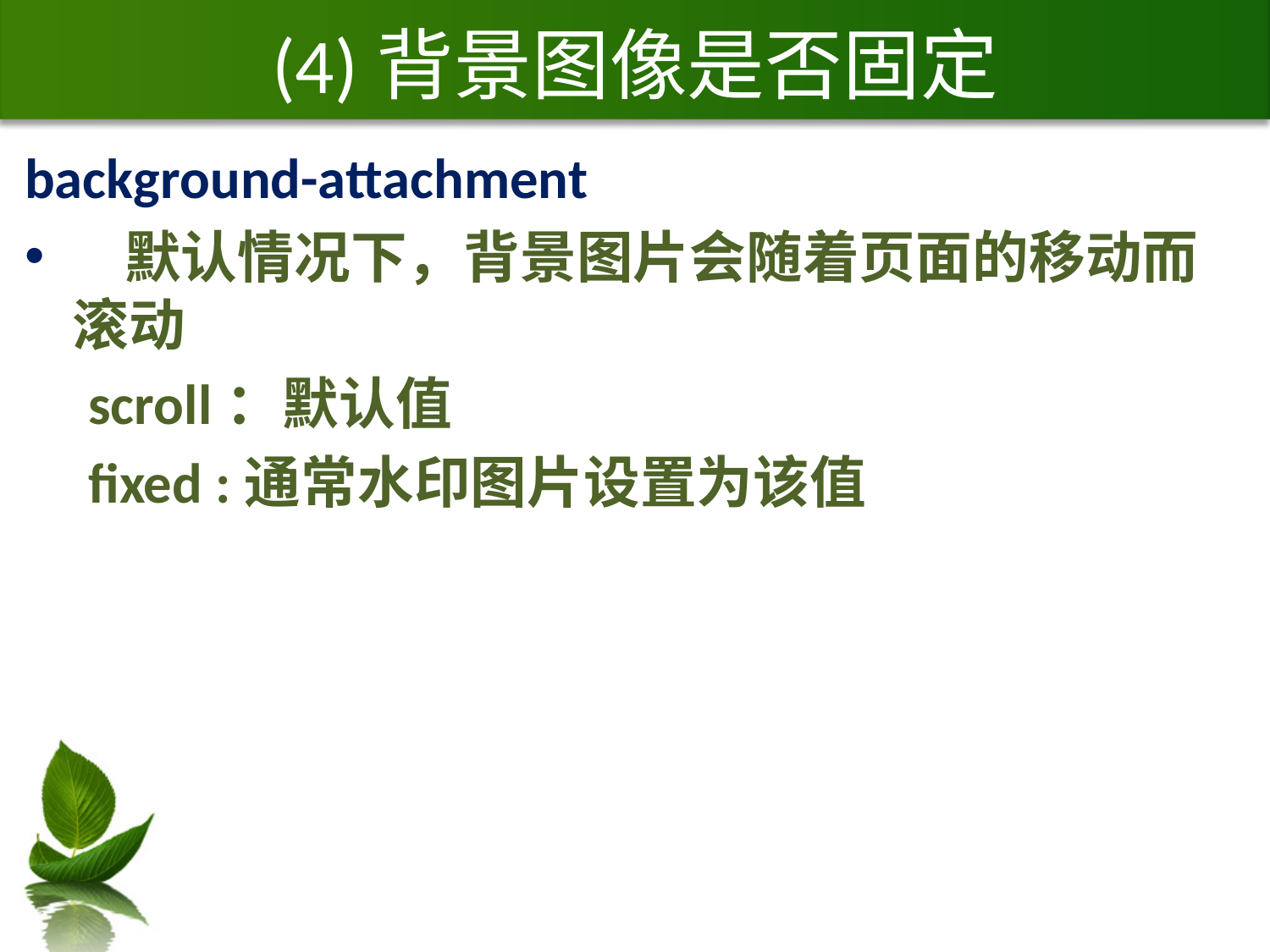

# (4)背景图像是否固定
background-attachment
   默认情况下，背景图片会随着页面的移动而滚动
     scroll：默认值
     fixed :通常水印图片设置为该值